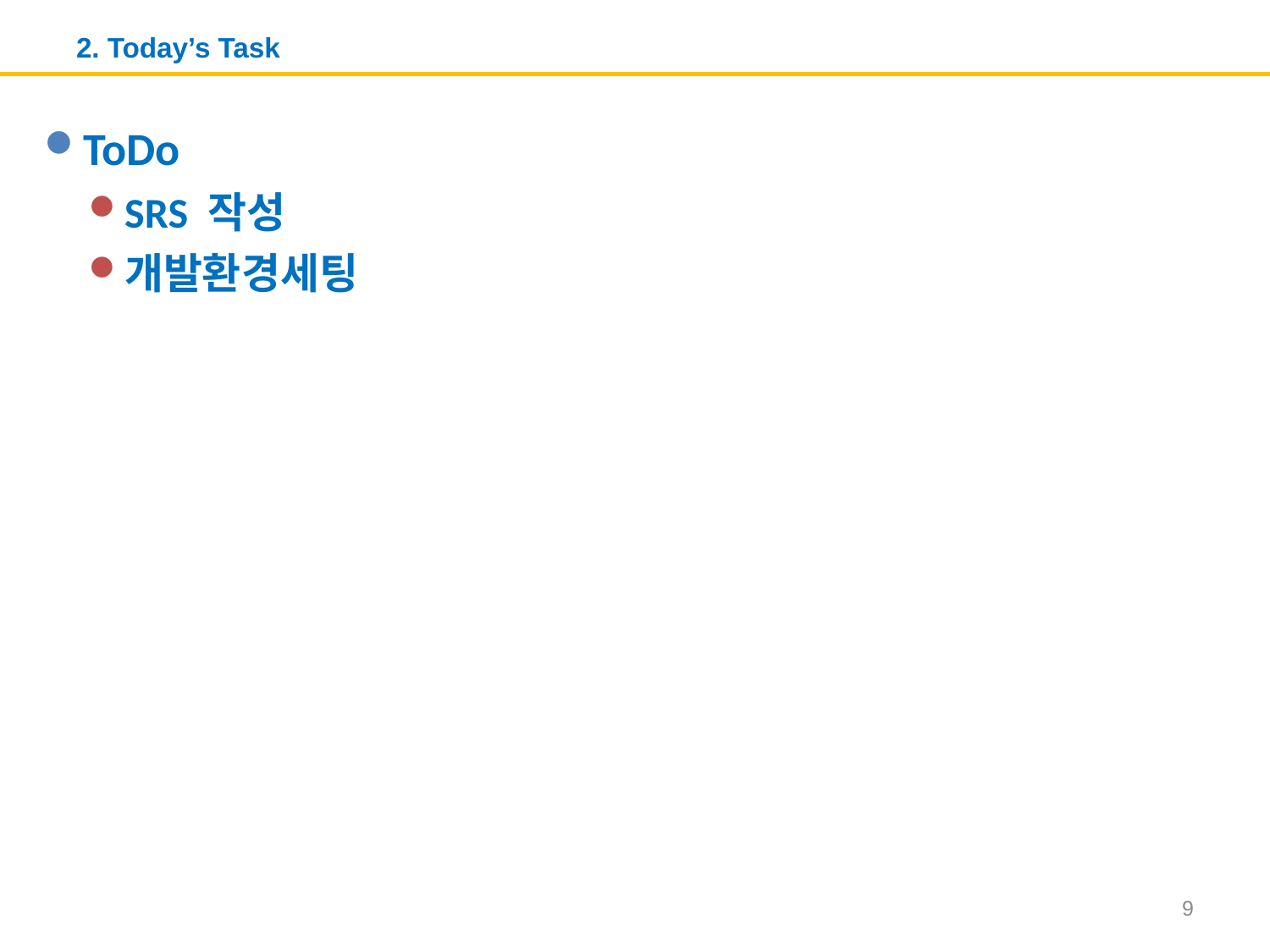

# 2. Today’s Task
ToDo
SRS 작성
개발환경세팅

9